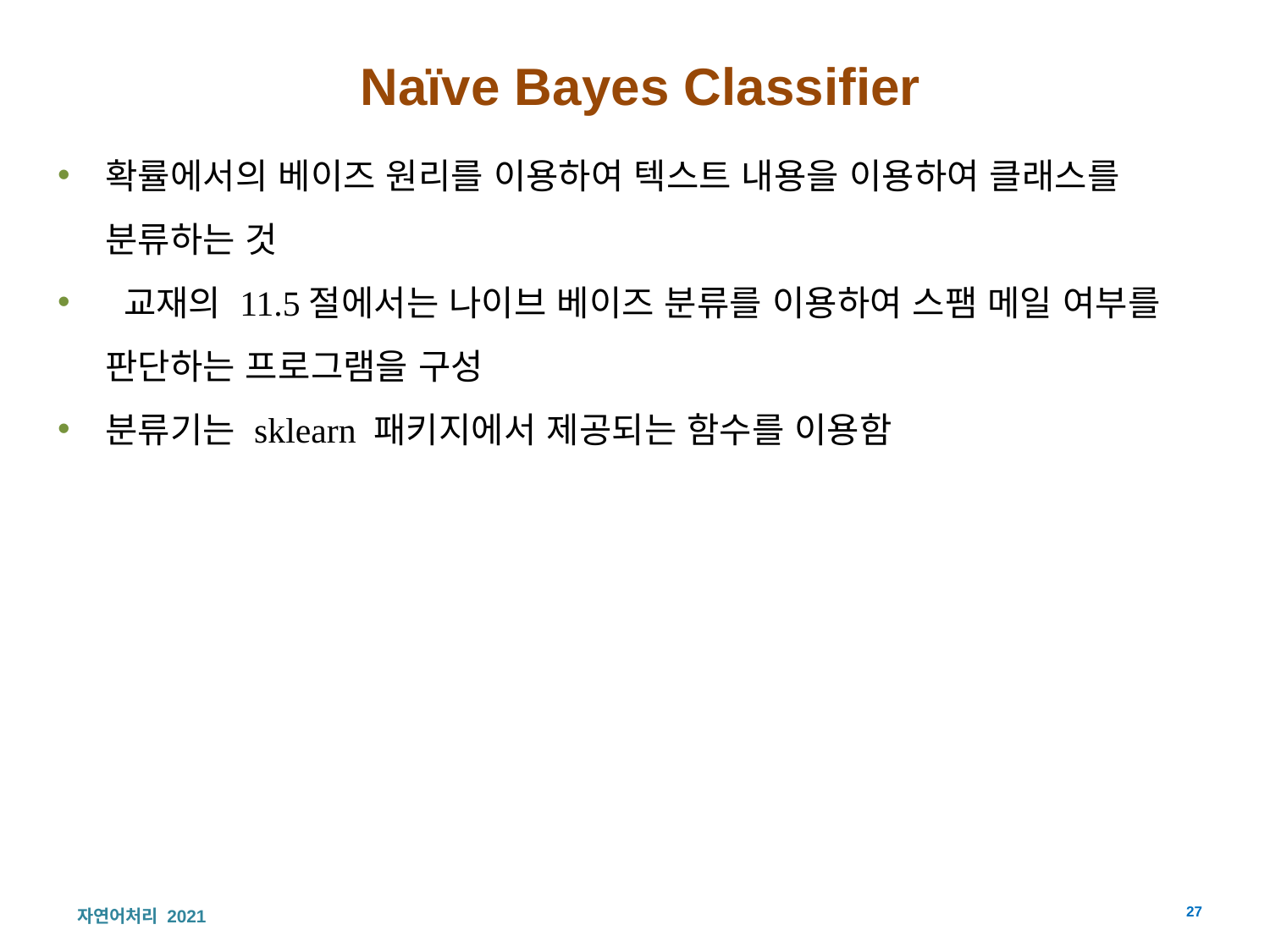

# Naïve Bayes Classifier
확률에서의 베이즈 원리를 이용하여 텍스트 내용을 이용하여 클래스를 분류하는 것
 교재의 11.5절에서는 나이브 베이즈 분류를 이용하여 스팸 메일 여부를 판단하는 프로그램을 구성
분류기는 sklearn 패키지에서 제공되는 함수를 이용함